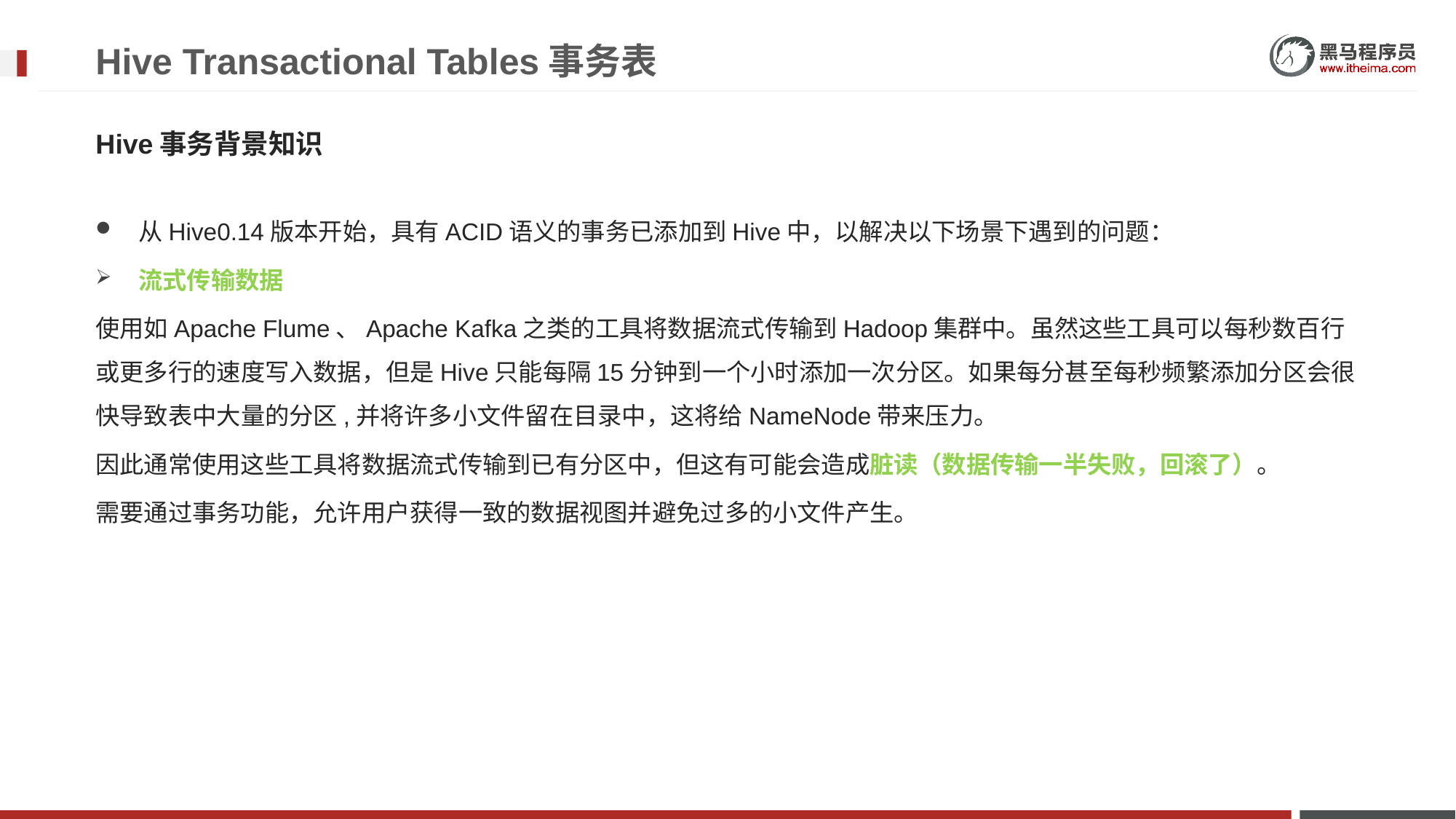

# Hive Transactional Tables事务表
Hive事务背景知识
从Hive0.14版本开始，具有ACID语义的事务已添加到Hive中，以解决以下场景下遇到的问题：
流式传输数据
使用如Apache Flume、Apache Kafka之类的工具将数据流式传输到Hadoop集群中。虽然这些工具可以每秒数百行或更多行的速度写入数据，但是Hive只能每隔15分钟到一个小时添加一次分区。如果每分甚至每秒频繁添加分区会很快导致表中大量的分区,并将许多小文件留在目录中，这将给NameNode带来压力。
因此通常使用这些工具将数据流式传输到已有分区中，但这有可能会造成脏读（数据传输一半失败，回滚了）。
需要通过事务功能，允许用户获得一致的数据视图并避免过多的小文件产生。